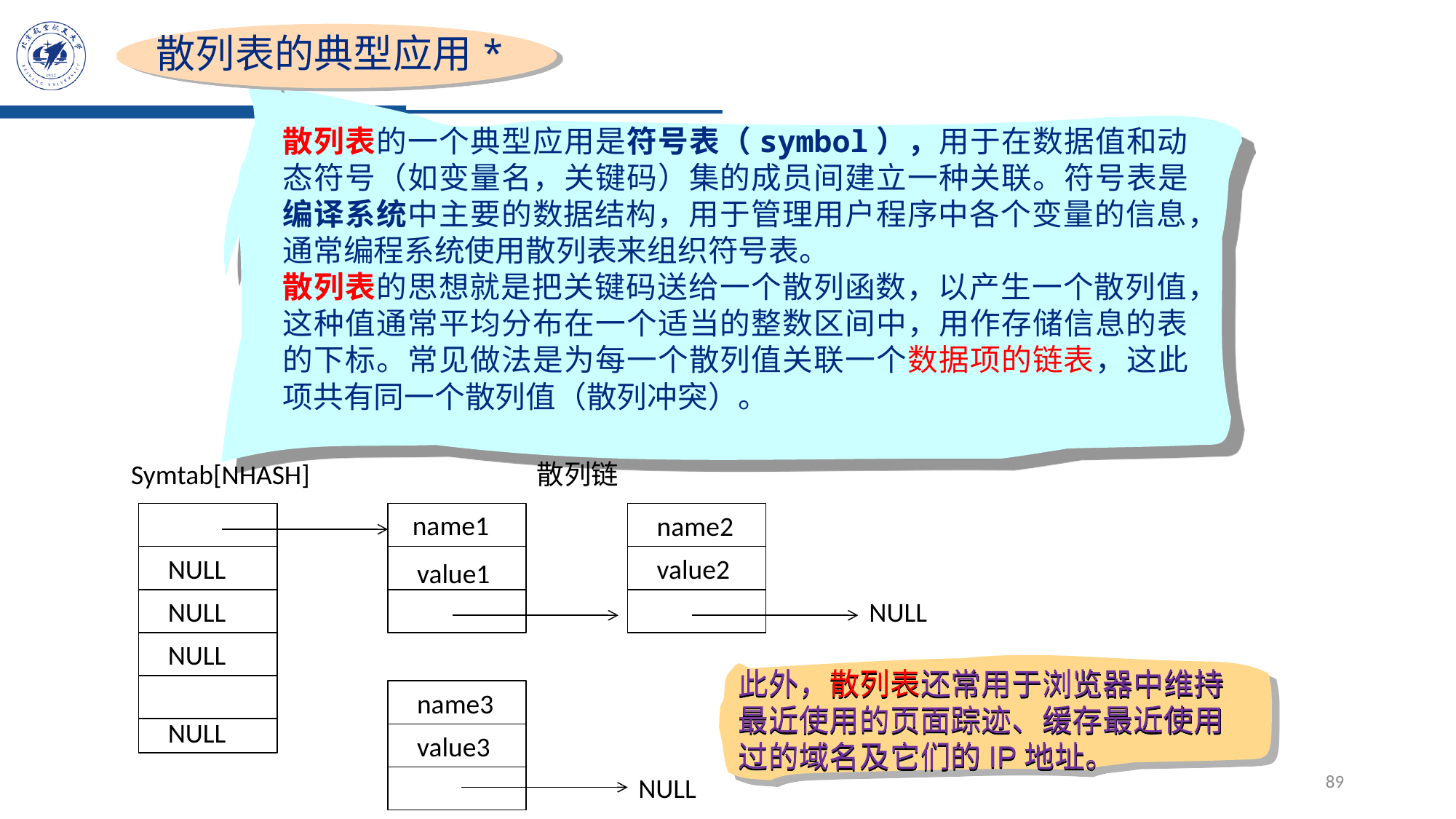

散列表的典型应用*

散列表的一个典型应用是符号表（symbol），用于在数据值和动态符号（如变量名，关键码）集的成员间建立一种关联。符号表是编译系统中主要的数据结构，用于管理用户程序中各个变量的信息，通常编程系统使用散列表来组织符号表。
散列表的思想就是把关键码送给一个散列函数，以产生一个散列值，这种值通常平均分布在一个适当的整数区间中，用作存储信息的表的下标。常见做法是为每一个散列值关联一个数据项的链表，这此项共有同一个散列值（散列冲突）。
Symtab[NHASH]
散列链
name1

name2
NULL
value2
value1
NULL
NULL
NULL

name3
NULL
value3
NULL

此外，散列表还常用于浏览器中维持最近使用的页面踪迹、缓存最近使用过的域名及它们的IP地址。
89